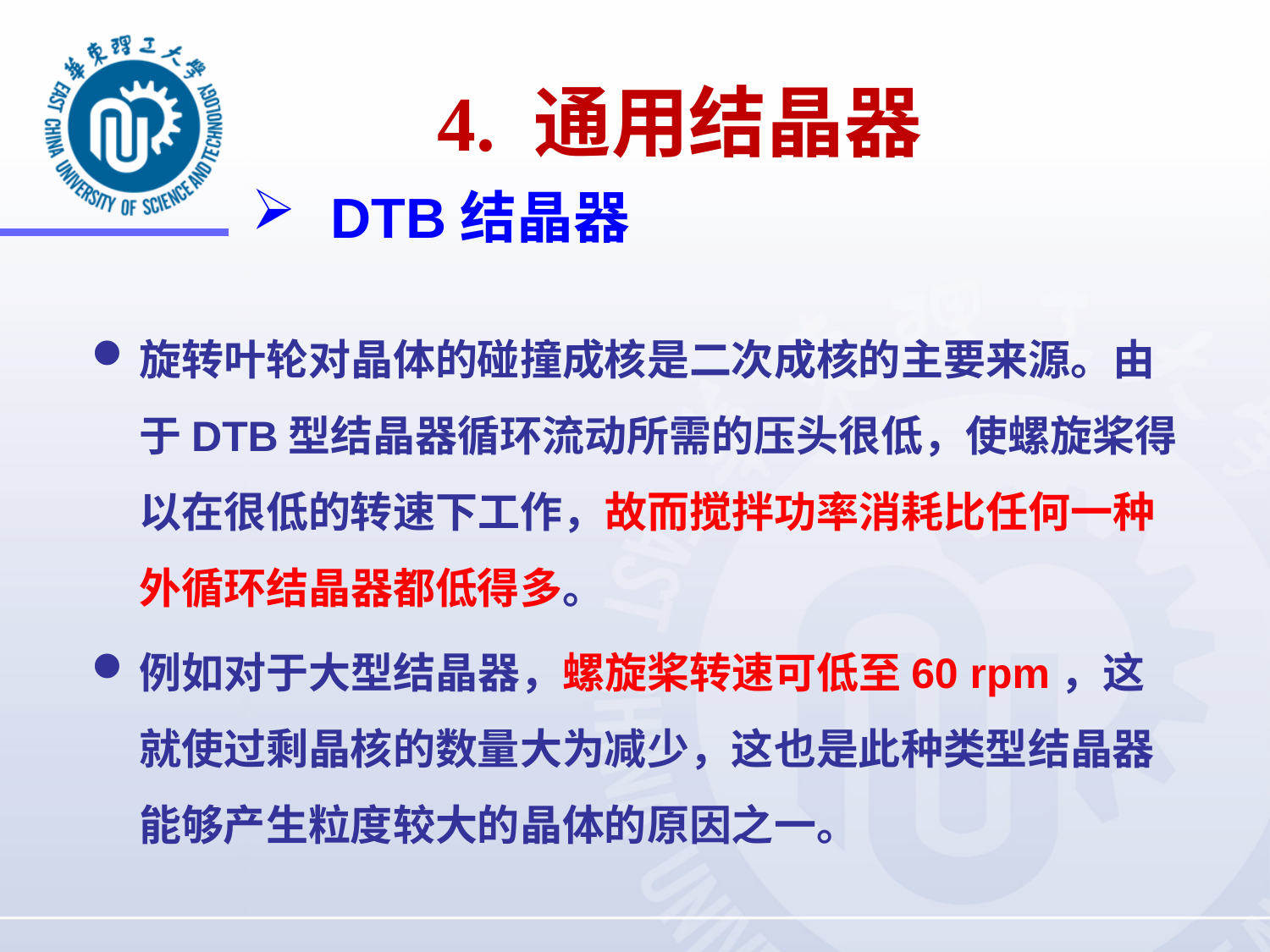

4. 通用结晶器
DTB结晶器
旋转叶轮对晶体的碰撞成核是二次成核的主要来源。由于DTB型结晶器循环流动所需的压头很低，使螺旋桨得以在很低的转速下工作，故而搅拌功率消耗比任何一种外循环结晶器都低得多。
例如对于大型结晶器，螺旋桨转速可低至60 rpm，这就使过剩晶核的数量大为减少，这也是此种类型结晶器能够产生粒度较大的晶体的原因之一。